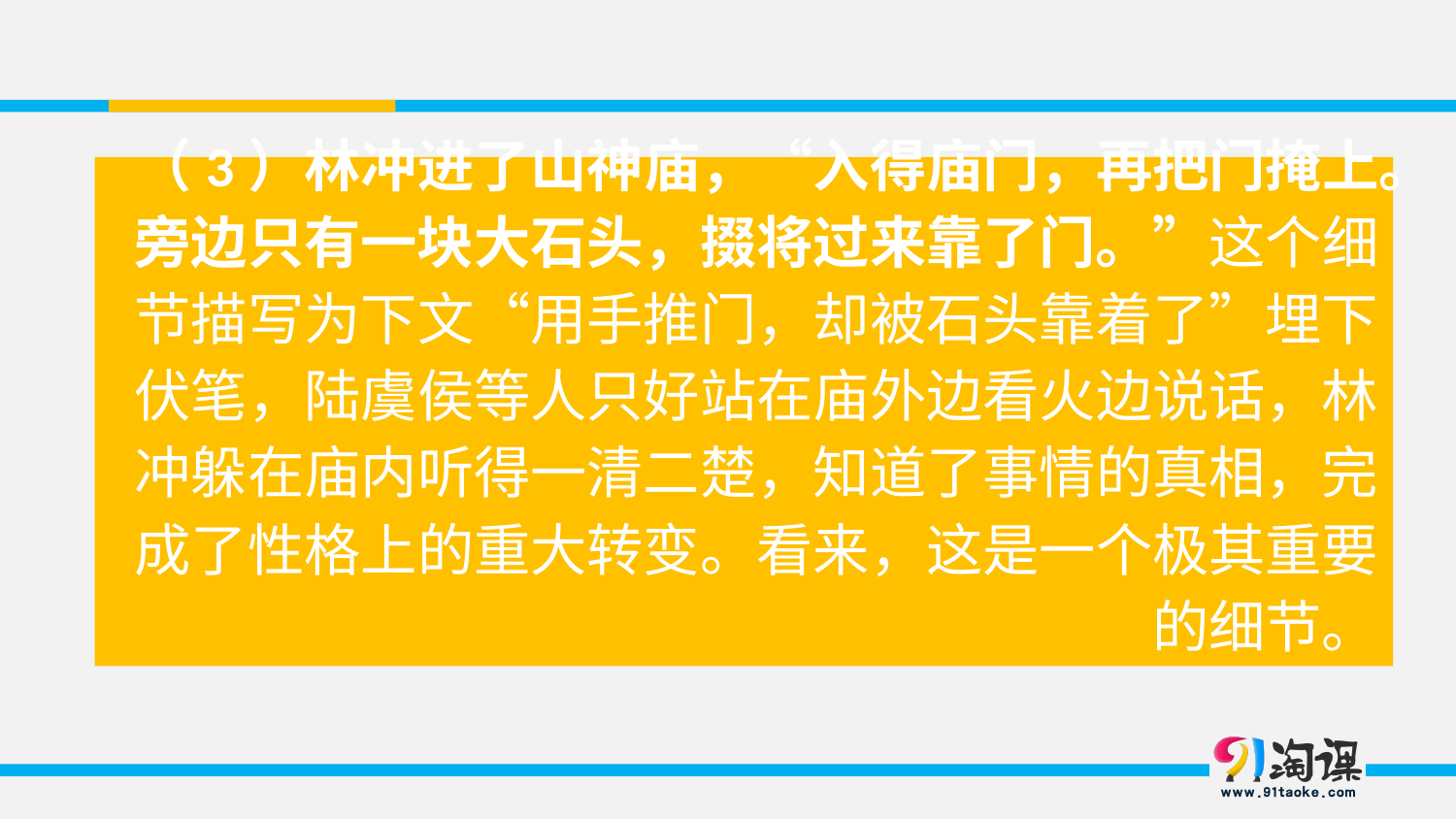

（3）林冲进了山神庙，“入得庙门，再把门掩上。旁边只有一块大石头，掇将过来靠了门。”这个细节描写为下文“用手推门，却被石头靠着了”埋下伏笔，陆虞侯等人只好站在庙外边看火边说话，林冲躲在庙内听得一清二楚，知道了事情的真相，完成了性格上的重大转变。看来，这是一个极其重要的细节。